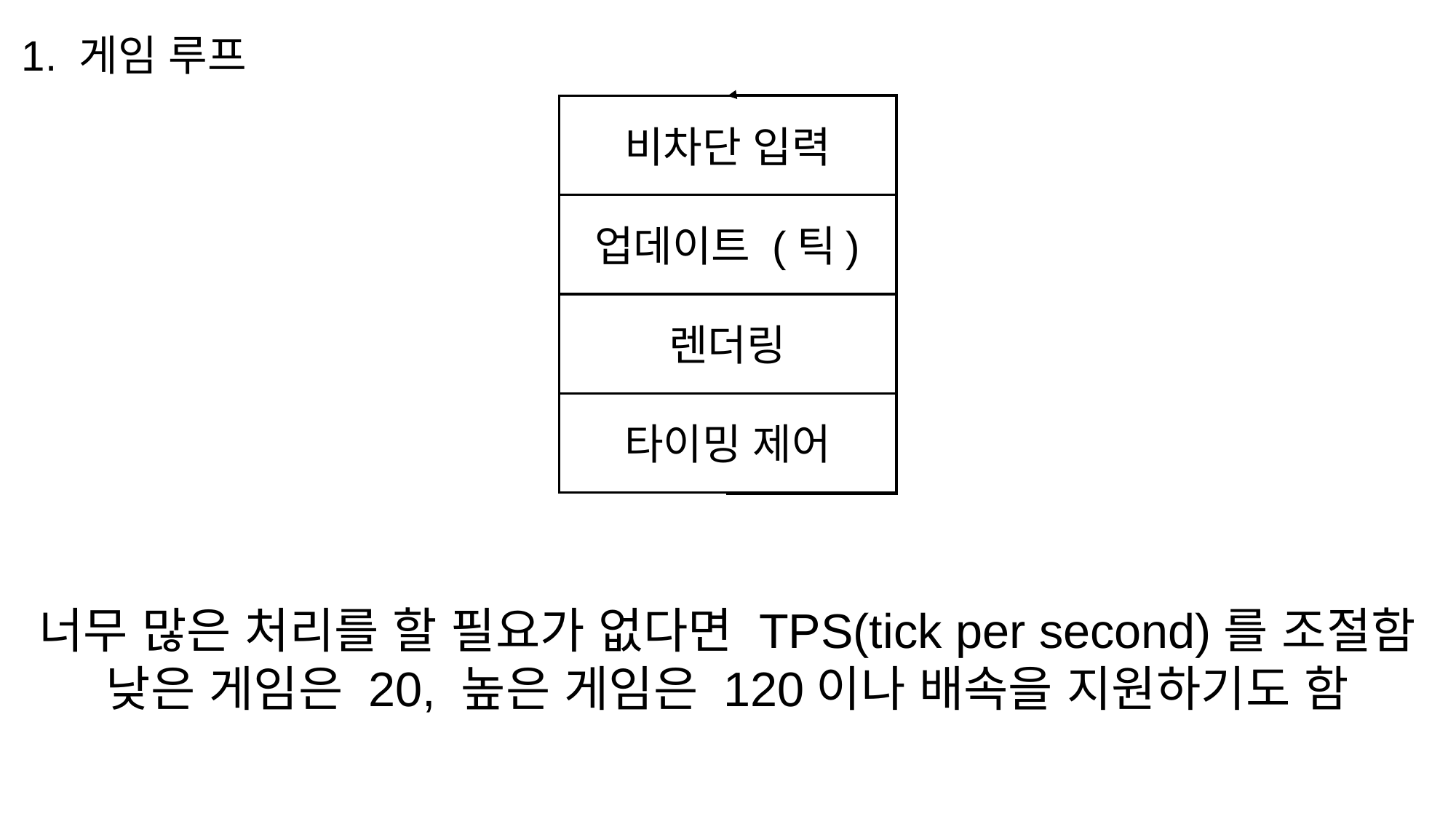

1. 게임 루프
비차단 입력
업데이트 (틱)
렌더링
타이밍 제어
너무 많은 처리를 할 필요가 없다면 TPS(tick per second)를 조절함
낮은 게임은 20, 높은 게임은 120이나 배속을 지원하기도 함